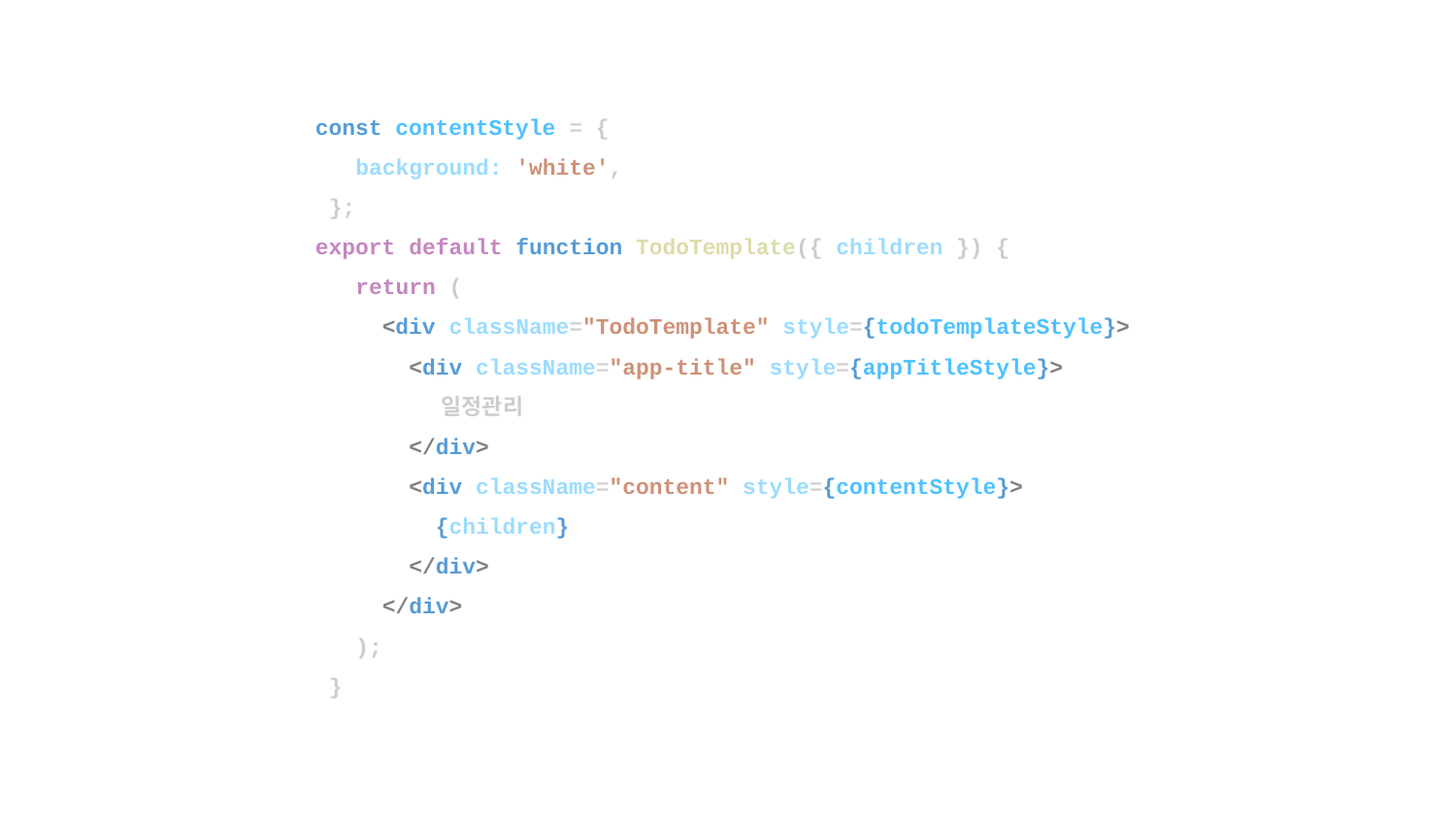

const contentStyle = {
   background: 'white',
 };
export default function TodoTemplate({ children }) {
   return (
     <div className="TodoTemplate" style={todoTemplateStyle}>
       <div className="app-title" style={appTitleStyle}>
         일정관리
       </div>
       <div className="content" style={contentStyle}>
         {children}
       </div>
     </div>
   );
 }